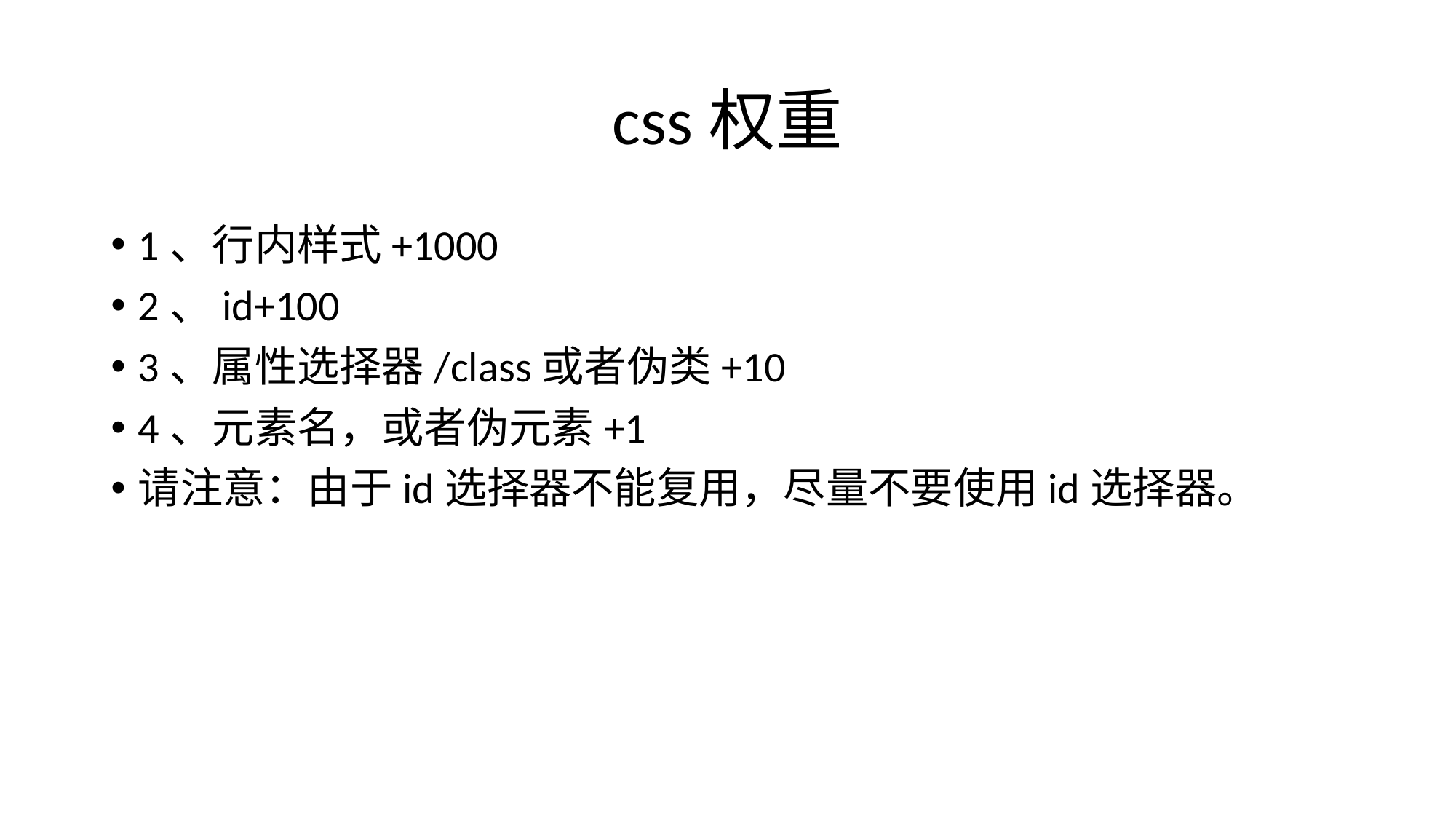

# css权重
1、行内样式+1000
2、id+100
3、属性选择器/class或者伪类+10
4、元素名，或者伪元素+1
请注意：由于id选择器不能复用，尽量不要使用id选择器。